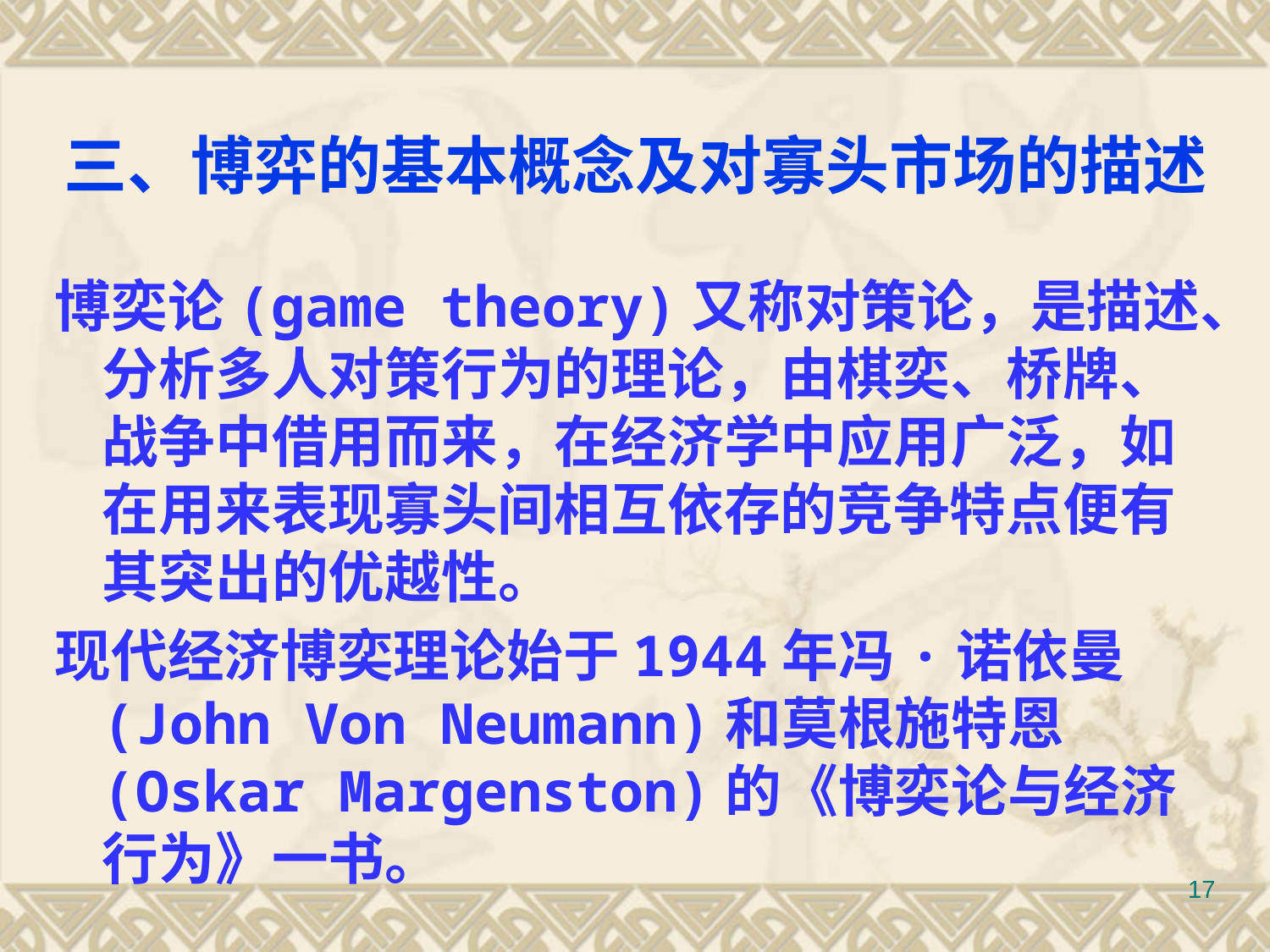

# 三、博弈的基本概念及对寡头市场的描述
博奕论(game theory)又称对策论，是描述、分析多人对策行为的理论，由棋奕、桥牌、战争中借用而来，在经济学中应用广泛，如在用来表现寡头间相互依存的竞争特点便有其突出的优越性。
现代经济博奕理论始于1944年冯·诺依曼(John Von Neumann)和莫根施特恩(Oskar Margenston)的《博奕论与经济行为》一书。

17